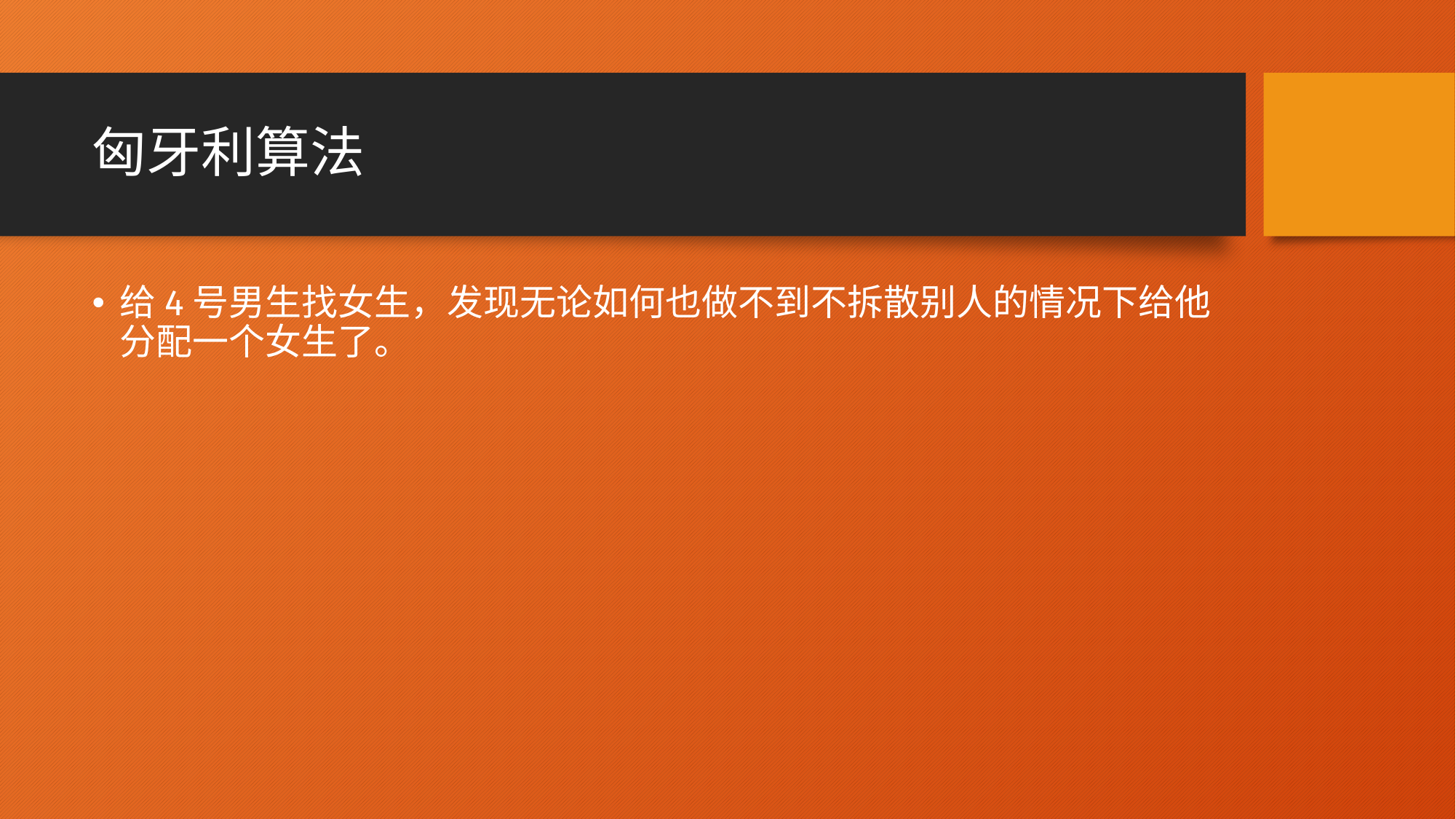

# 匈牙利算法
给4号男生找女生，发现无论如何也做不到不拆散别人的情况下给他分配一个女生了。